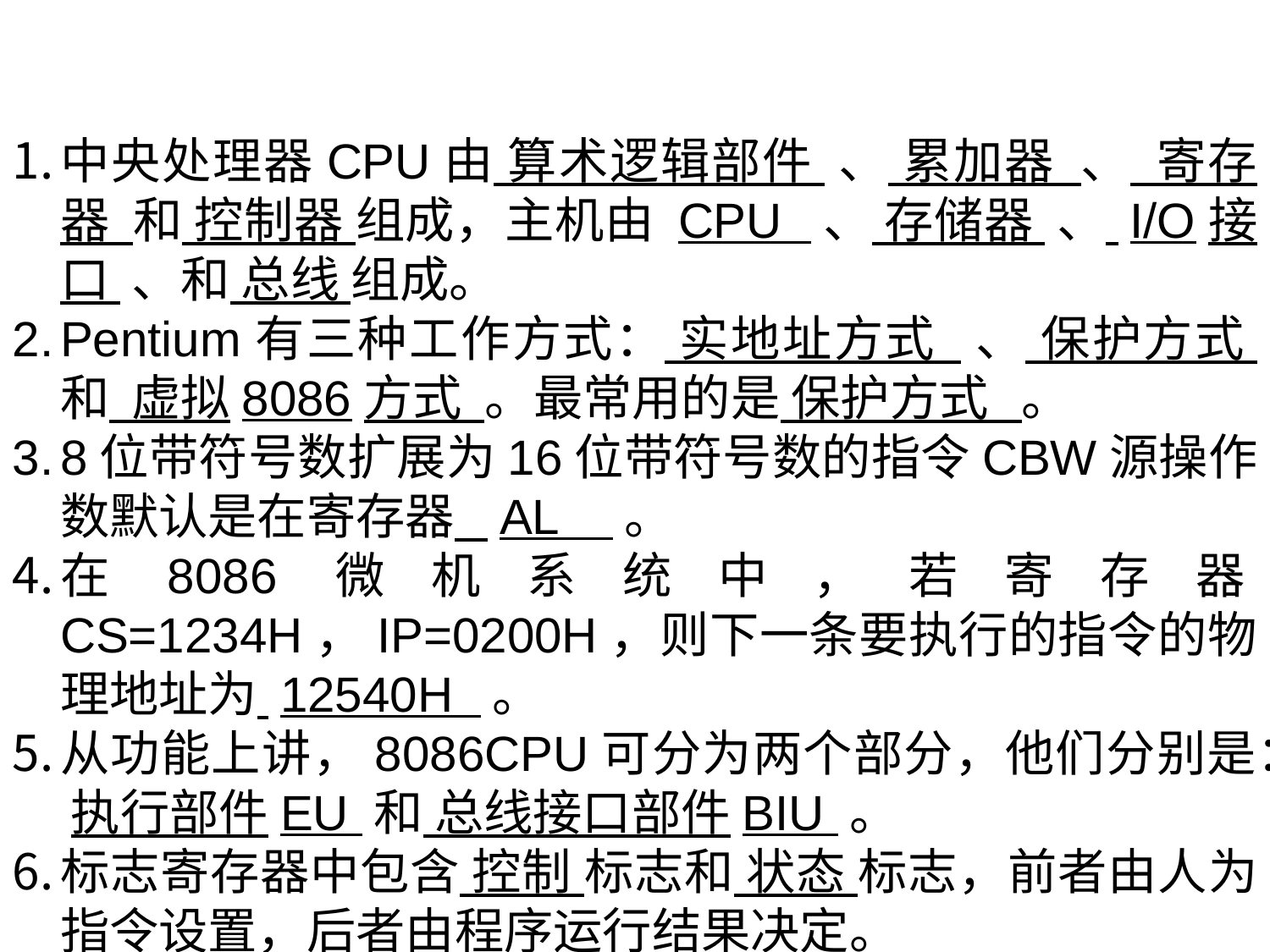

中央处理器CPU由 算术逻辑部件  、 累加器  、  寄存器  和 控制器 组成，主机由 CPU  、 存储器  、 I/O接口  、和 总线 组成。
Pentium有三种工作方式： 实地址方式   、 保护方式  和  虚拟8086方式  。最常用的是 保护方式   。
8位带符号数扩展为16位带符号数的指令CBW源操作数默认是在寄存器   AL    。
在8086微机系统中，若寄存器CS=1234H，IP=0200H，则下一条要执行的指令的物理地址为 12540H  。
从功能上讲，8086CPU可分为两个部分，他们分别是： 执行部件EU 和 总线接口部件BIU 。
标志寄存器中包含 控制 标志和 状态 标志，前者由人为指令设置，后者由程序运行结果决定。